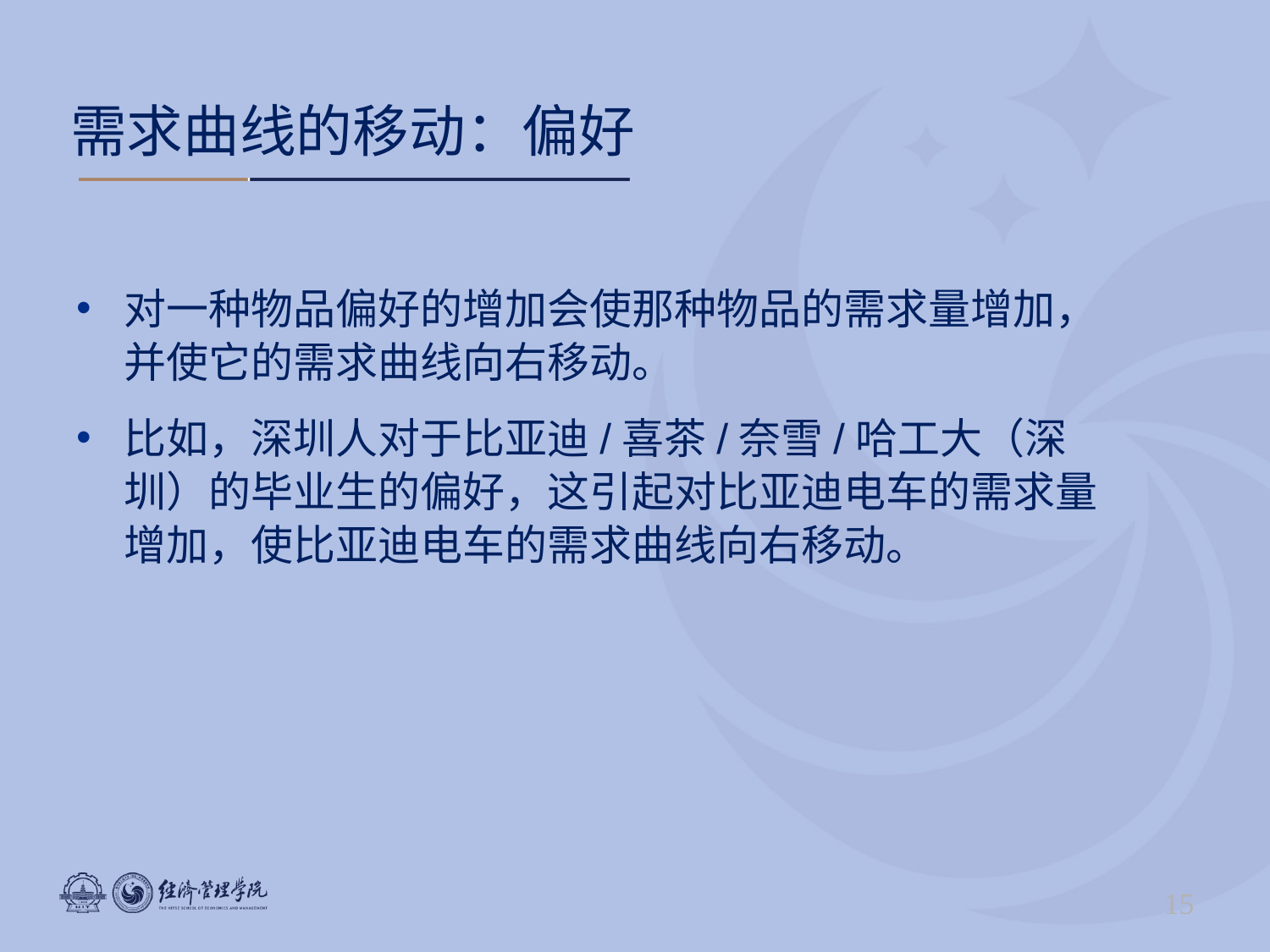

0
需求曲线的移动：偏好
对一种物品偏好的增加会使那种物品的需求量增加，并使它的需求曲线向右移动。
比如，深圳人对于比亚迪/喜茶/奈雪/哈工大（深圳）的毕业生的偏好，这引起对比亚迪电车的需求量增加，使比亚迪电车的需求曲线向右移动。